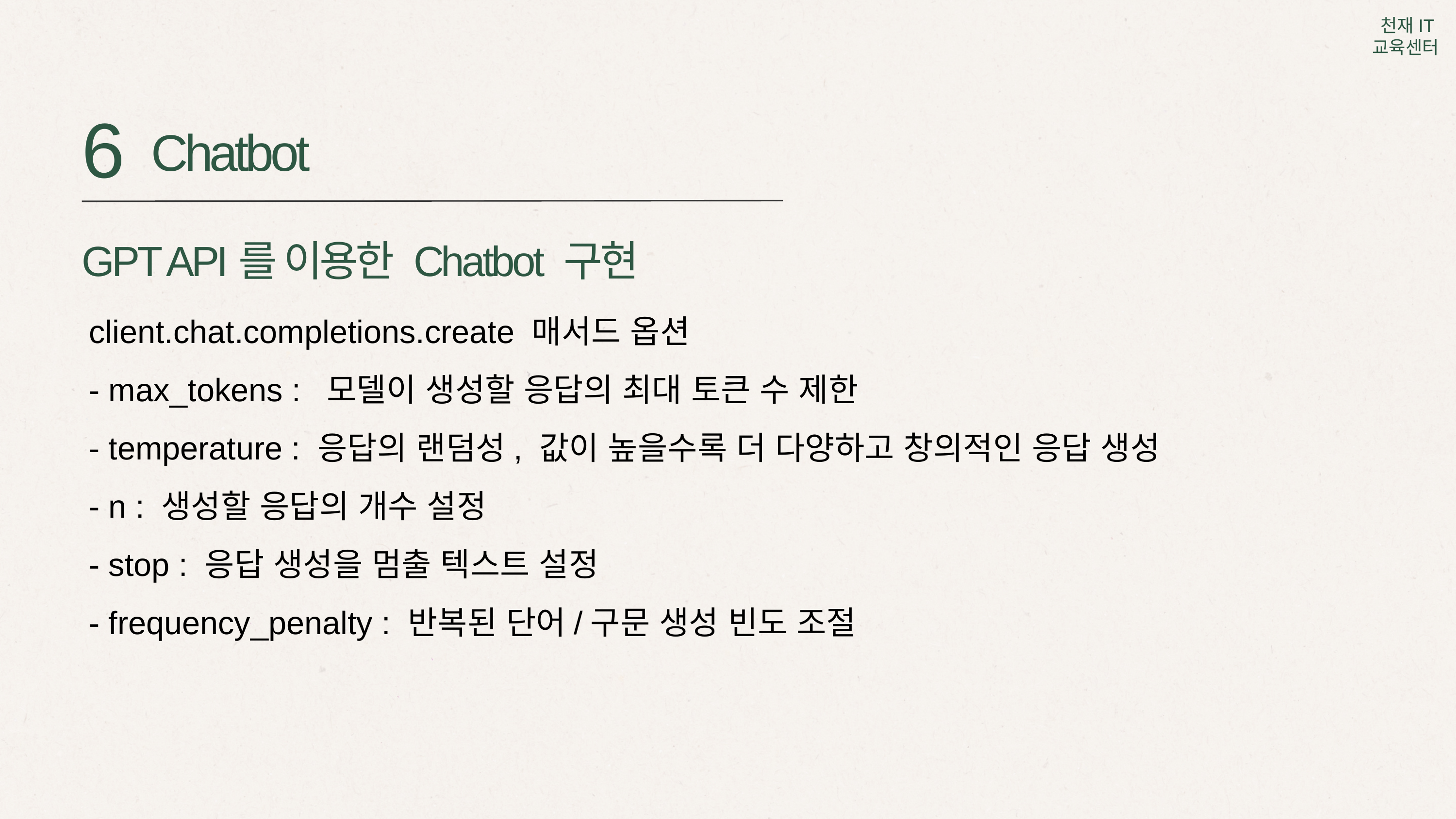

6
Chatbot

GPT API를 이용한 Chatbot 구현
client.chat.completions.create 매서드 옵션
- max_tokens :  모델이 생성할 응답의 최대 토큰 수 제한
- temperature : 응답의 랜덤성, 값이 높을수록 더 다양하고 창의적인 응답 생성
- n : 생성할 응답의 개수 설정
- stop : 응답 생성을 멈출 텍스트 설정
- frequency_penalty : 반복된 단어/구문 생성 빈도 조절